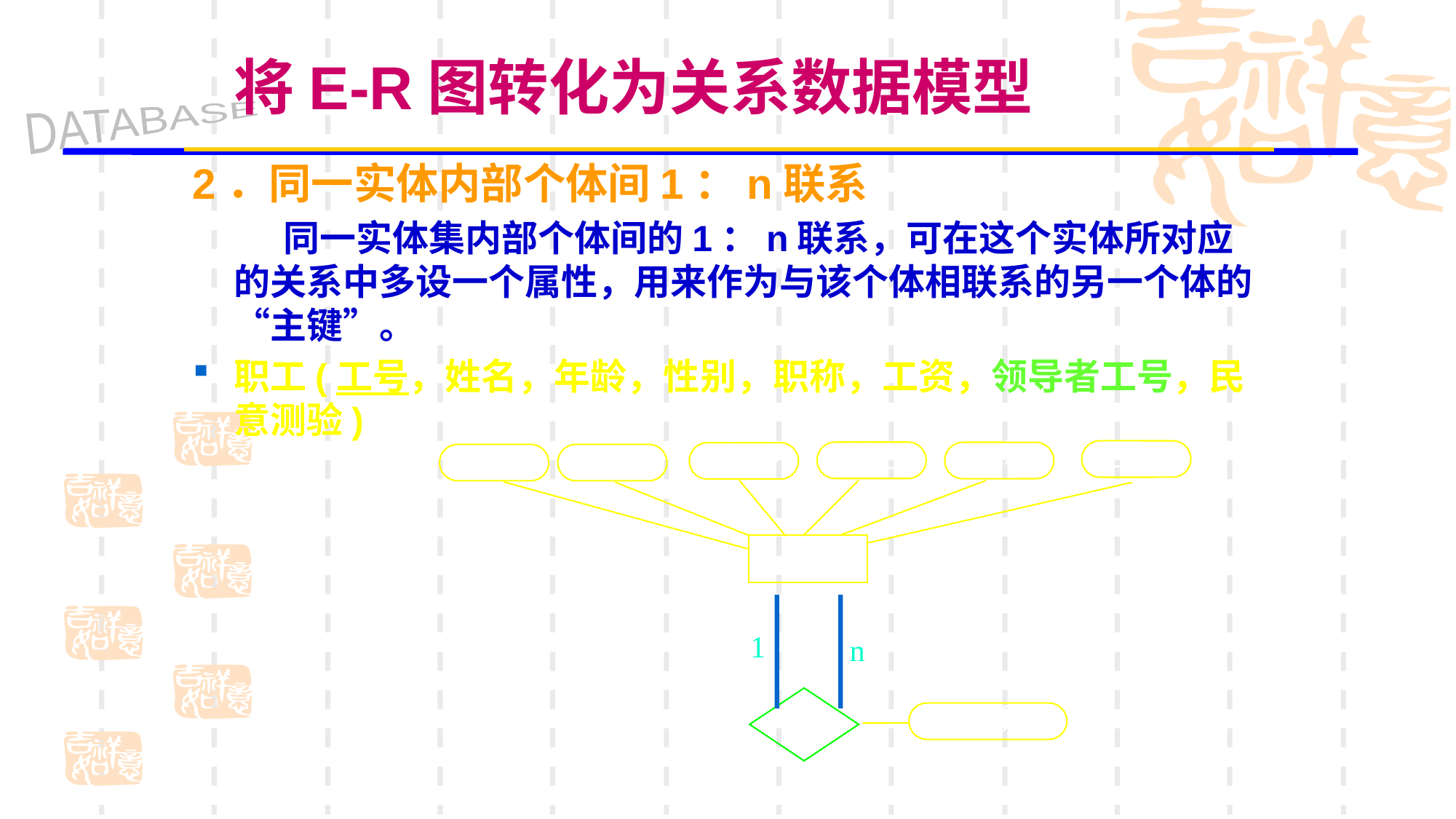

将E-R图转化为关系数据模型

2．同一实体内部个体间1：n联系
          同一实体集内部个体间的1：n联系，可在这个实体所对应的关系中多设一个属性，用来作为与该个体相联系的另一个体的“主键”。
职工(工号，姓名，年龄，性别，职称，工资，领导者工号，民意测验)
工资

姓名

职称

  年龄

工号

 姓名

  职  工

1
n

领导
民意测验